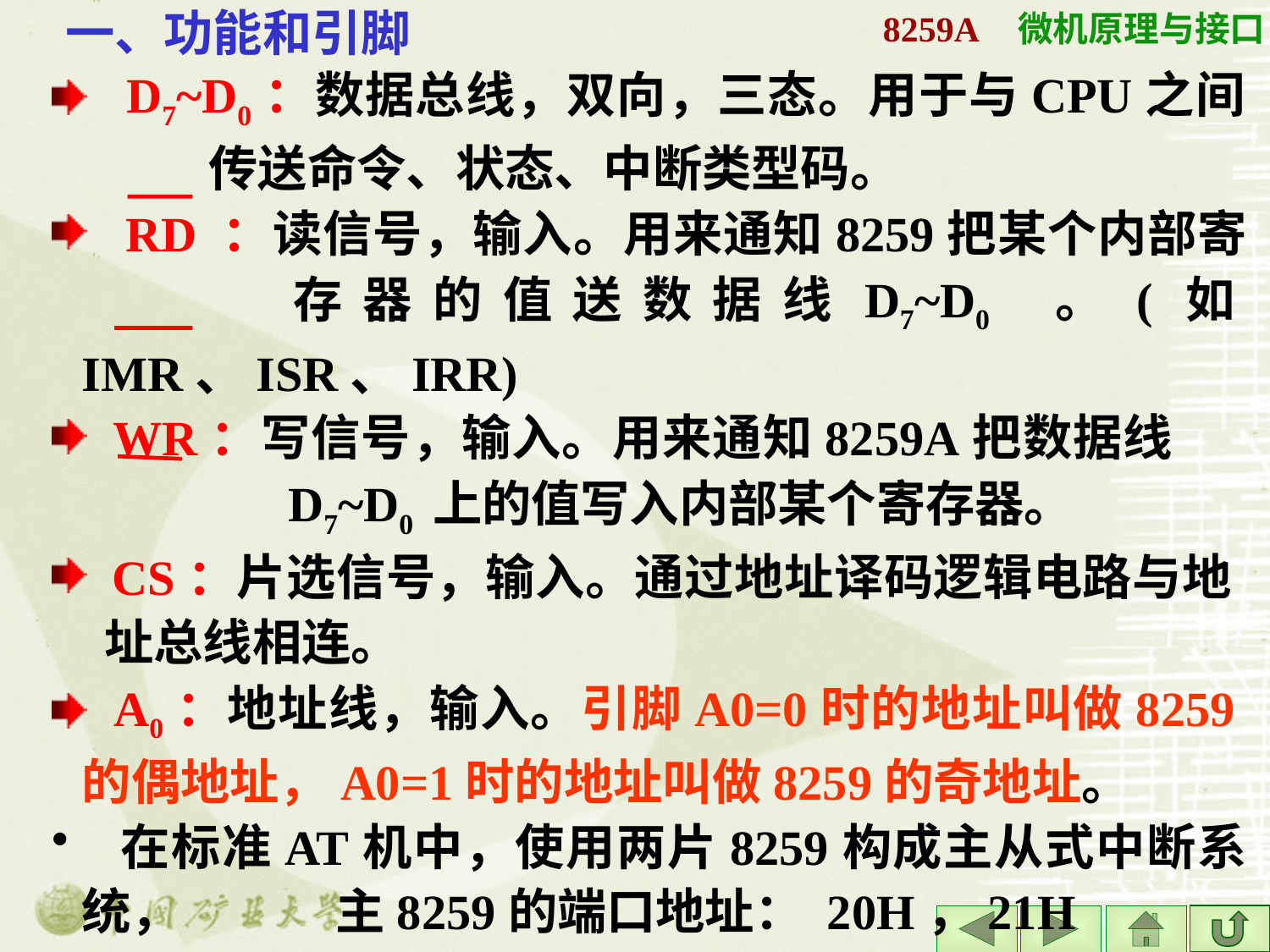

# 8259A
一、功能和引脚
   D7~D0：数据总线，双向，三态。用于与CPU之间		传送命令、状态、中断类型码。
   RD ：读信号，输入。用来通知8259把某个内部寄	  存器的值送数据线D7~D0 。(如IMR、ISR、IRR)
  WR：写信号，输入。用来通知8259A把数据线    		      D7~D0 上的值写入内部某个寄存器。
  CS：片选信号，输入。通过地址译码逻辑电路与地	    址总线相连。
  A0：地址线，输入。引脚A0=0时的地址叫做8259的偶地址，A0=1时的地址叫做8259的奇地址。
  在标准AT机中，使用两片8259构成主从式中断系统， 		主8259的端口地址： 20H，21H
		从8259的端口地址： A0H，A1H